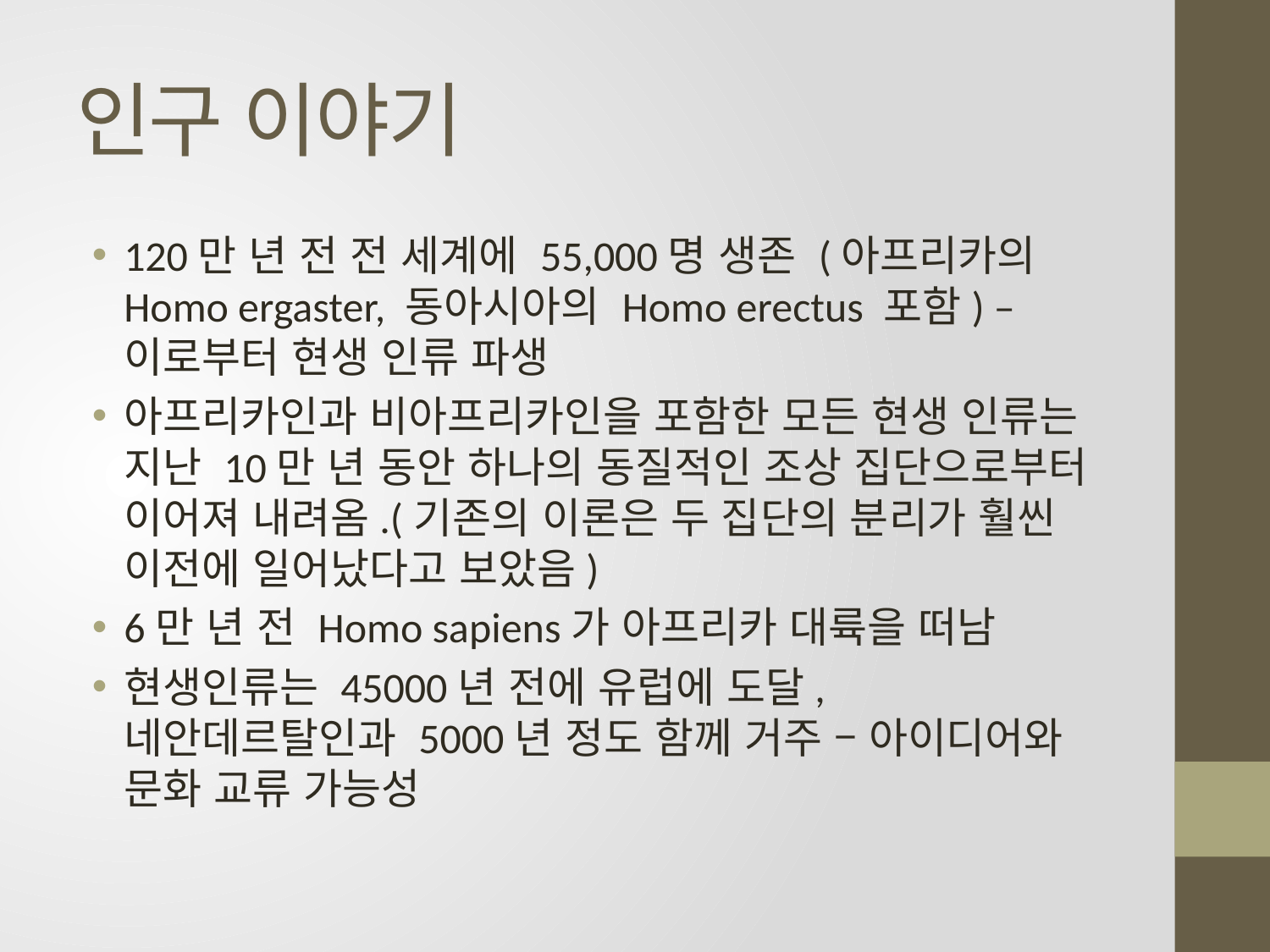

# 인구 이야기
120만 년 전 전 세계에 55,000명 생존 (아프리카의 Homo ergaster, 동아시아의 Homo erectus 포함) – 이로부터 현생 인류 파생
아프리카인과 비아프리카인을 포함한 모든 현생 인류는 지난 10만 년 동안 하나의 동질적인 조상 집단으로부터 이어져 내려옴.(기존의 이론은 두 집단의 분리가 훨씬 이전에 일어났다고 보았음)
6만 년 전 Homo sapiens가 아프리카 대륙을 떠남
현생인류는 45000년 전에 유럽에 도달, 네안데르탈인과 5000년 정도 함께 거주 – 아이디어와 문화 교류 가능성